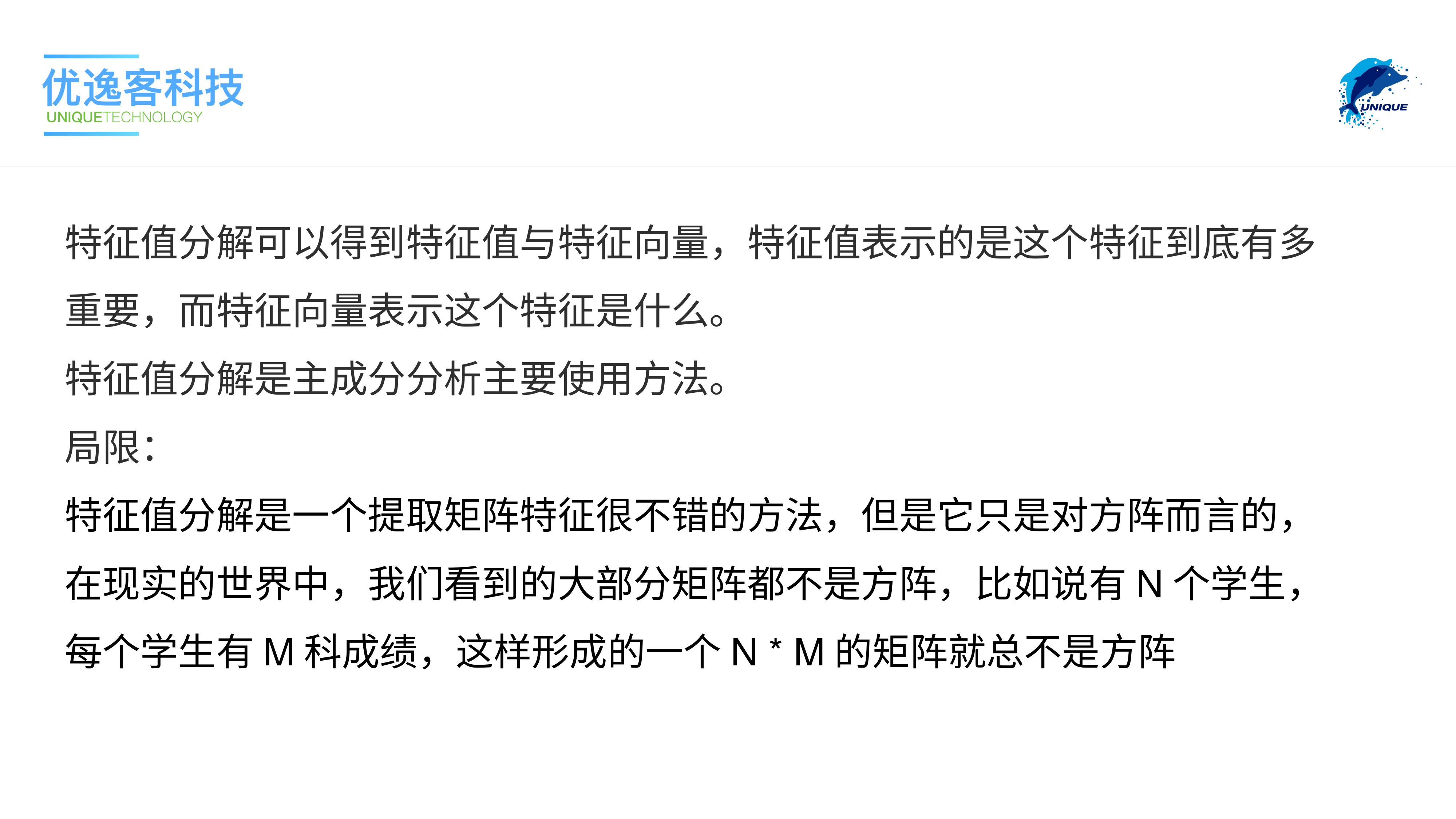

特征值分解可以得到特征值与特征向量，特征值表示的是这个特征到底有多重要，而特征向量表示这个特征是什么。
特征值分解是主成分分析主要使用方法。
局限：
特征值分解是一个提取矩阵特征很不错的方法，但是它只是对方阵而言的，在现实的世界中，我们看到的大部分矩阵都不是方阵，比如说有N个学生，每个学生有M科成绩，这样形成的一个N * M的矩阵就总不是方阵